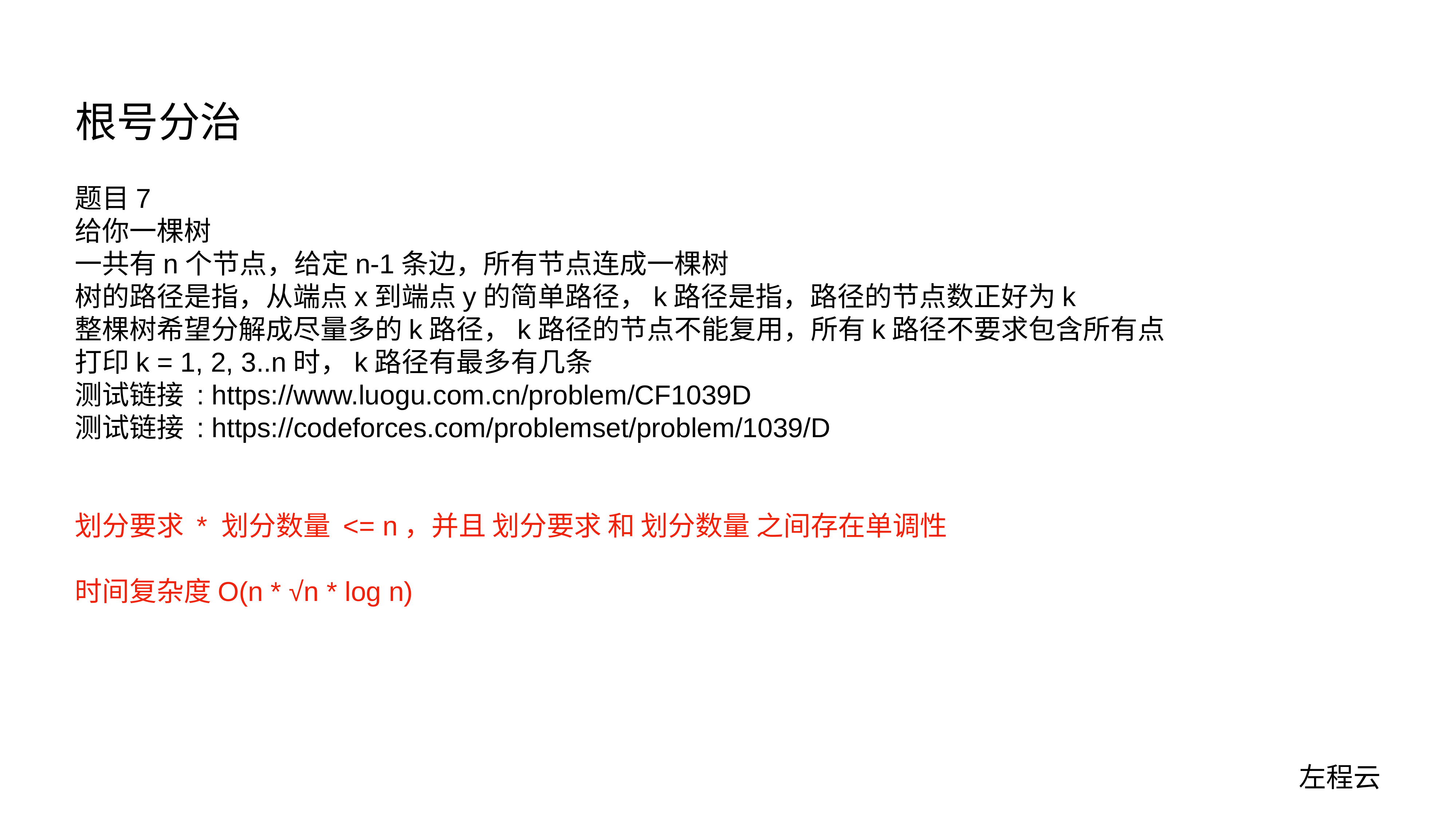

# 根号分治
题目7
给你一棵树
一共有n个节点，给定n-1条边，所有节点连成一棵树
树的路径是指，从端点x到端点y的简单路径，k路径是指，路径的节点数正好为k
整棵树希望分解成尽量多的k路径，k路径的节点不能复用，所有k路径不要求包含所有点
打印k = 1, 2, 3..n时，k路径有最多有几条
测试链接 : https://www.luogu.com.cn/problem/CF1039D
测试链接 : https://codeforces.com/problemset/problem/1039/D

划分要求 * 划分数量 <= n，并且 划分要求 和 划分数量 之间存在单调性

时间复杂度O(n * √n * log n)
左程云